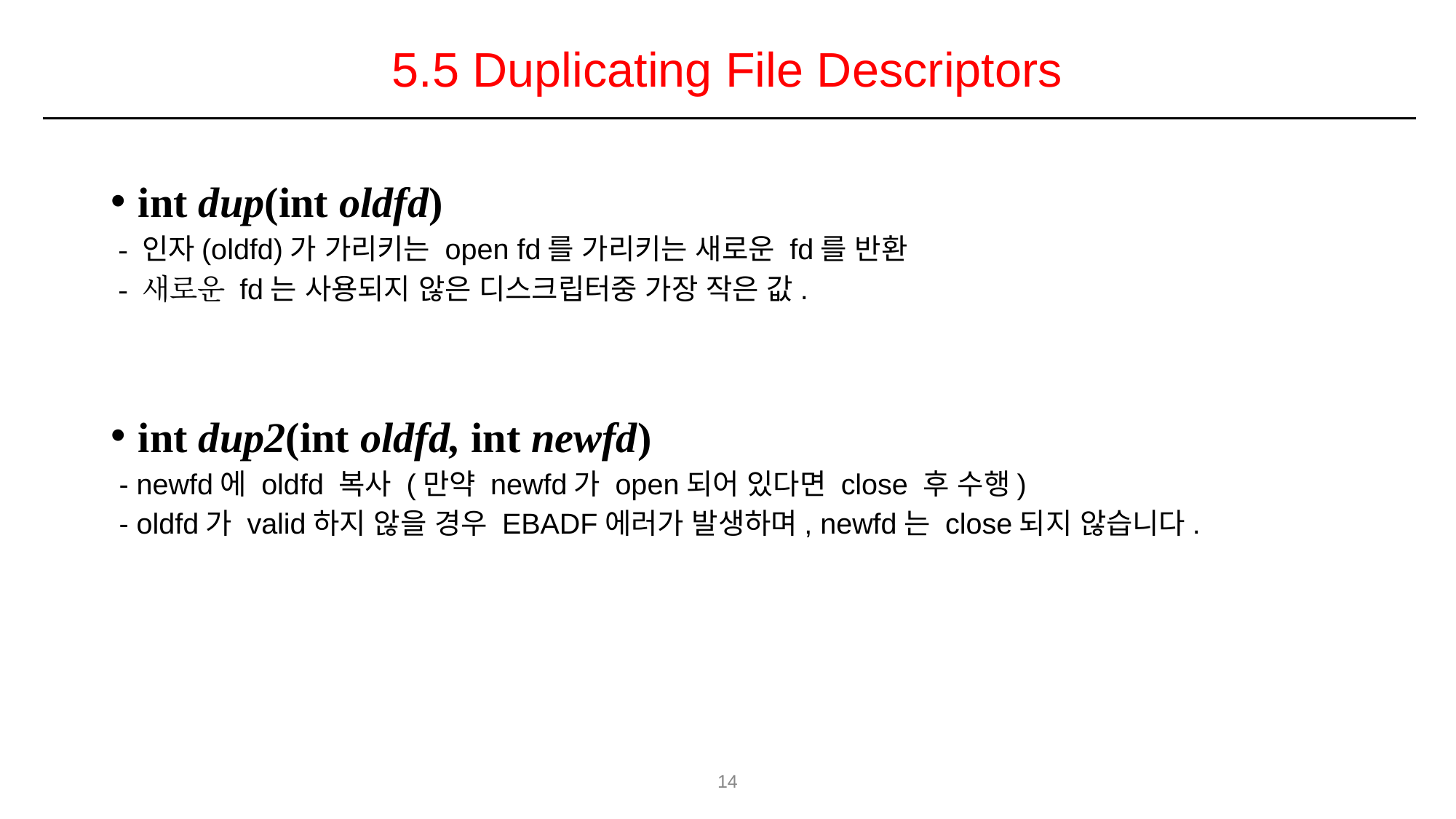

# 5.5 Duplicating File Descriptors
int dup(int oldfd)
 - 인자(oldfd)가 가리키는 open fd를 가리키는 새로운 fd를 반환
 - 새로운 fd는 사용되지 않은 디스크립터중 가장 작은 값.
int dup2(int oldfd, int newfd)
 - newfd에 oldfd 복사 (만약 newfd가 open되어 있다면 close 후 수행)
 - oldfd가 valid하지 않을 경우 EBADF에러가 발생하며, newfd는 close되지 않습니다.
14